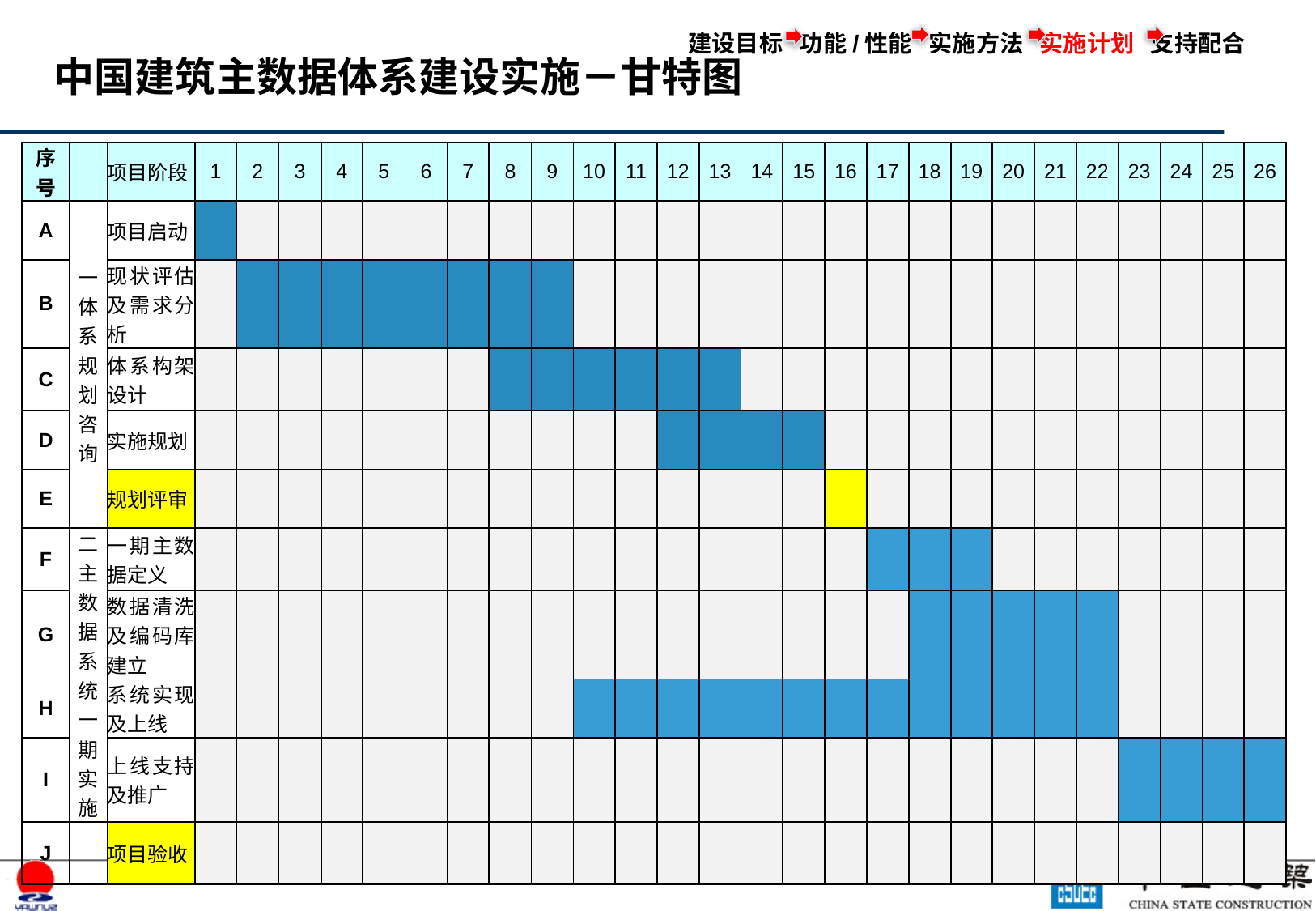

建设目标   功能/性能   实施方法   实施计划   支持配合
# 中国建筑主数据体系建设实施－甘特图

| 序号 |  | 项目阶段 | 1 | 2 | 3 | 4 | 5 | 6 | 7 | 8 | 9 | 10 | 11 | 12 | 13 | 14 | 15 | 16 | 17 | 18 | 19 | 20 | 21 | 22 | 23 | 24 | 25 | 26 |
| --- | --- | --- | --- | --- | --- | --- | --- | --- | --- | --- | --- | --- | --- | --- | --- | --- | --- | --- | --- | --- | --- | --- | --- | --- | --- | --- | --- | --- |
| A | 一 体系规划咨询 | 项目启动 |  |  |  |  |  |  |  |  |  |  |  |  |  |  |  |  |  |  |  |  |  |  |  |  |  |  |
| B |  | 现状评估及需求分析 |  |  |  |  |  |  |  |  |  |  |  |  |  |  |  |  |  |  |  |  |  |  |  |  |  |  |
| C |  | 体系构架设计 |  |  |  |  |  |  |  |  |  |  |  |  |  |  |  |  |  |  |  |  |  |  |  |  |  |  |
| D |  | 实施规划 |  |  |  |  |  |  |  |  |  |  |  |  |  |  |  |  |  |  |  |  |  |  |  |  |  |  |
| E |  | 规划评审 |  |  |  |  |  |  |  |  |  |  |  |  |  |  |  |  |  |  |  |  |  |  |  |  |  |  |
| F | 二 主数据系统一期实施 | 一期主数据定义 |  |  |  |  |  |  |  |  |  |  |  |  |  |  |  |  |  |  |  |  |  |  |  |  |  |  |
| G |  | 数据清洗及编码库建立 |  |  |  |  |  |  |  |  |  |  |  |  |  |  |  |  |  |  |  |  |  |  |  |  |  |  |
| H |  | 系统实现及上线 |  |  |  |  |  |  |  |  |  |  |  |  |  |  |  |  |  |  |  |  |  |  |  |  |  |  |
| I |  | 上线支持及推广 |  |  |  |  |  |  |  |  |  |  |  |  |  |  |  |  |  |  |  |  |  |  |  |  |  |  |
| J |  | 项目验收 |  |  |  |  |  |  |  |  |  |  |  |  |  |  |  |  |  |  |  |  |  |  |  |  |  |  |
24